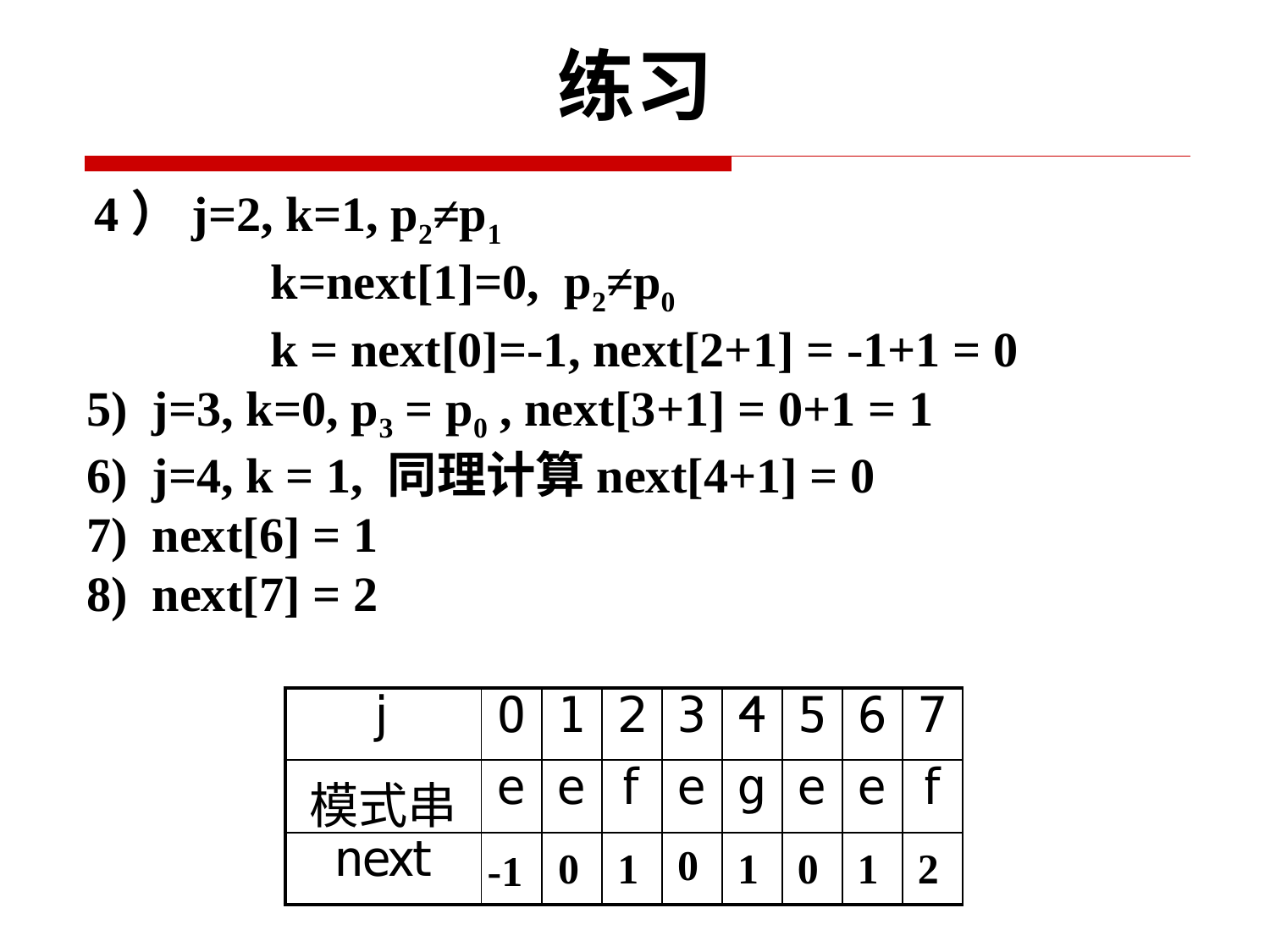

练习
      4）j=2, k=1, p2≠p1
                   k=next[1]=0,  p2≠p0
                   k = next[0]=-1, next[2+1] = -1+1 = 0
    5)  j=3, k=0, p3 = p0 , next[3+1] = 0+1 = 1
    6)  j=4, k = 1, 同理计算next[4+1] = 0
    7)  next[6] = 1
    8)  next[7] = 2

| j | 0 | 1 | 2 | 3 | 4 | 5 | 6 | 7 |
| --- | --- | --- | --- | --- | --- | --- | --- | --- |
| 模式串 | e | e | f | e | g | e | e | f |
| next |  |  |  |  |  |  |  |  |
0
 0
1
1
0
1
2
-1